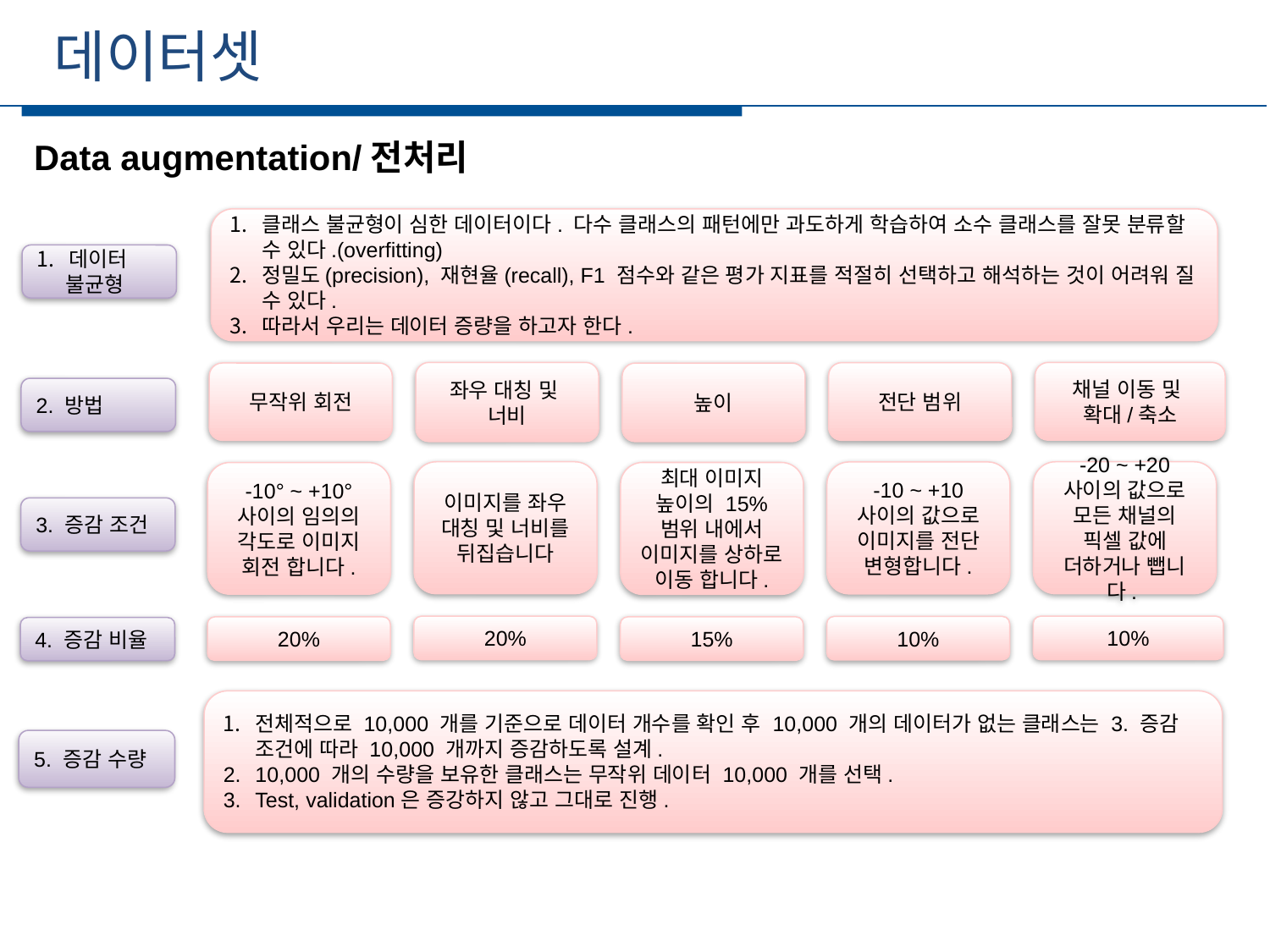

데이터셋
세부일정

Data augmentation/전처리

클래스 불균형이 심한 데이터이다. 다수 클래스의 패턴에만 과도하게 학습하여 소수 클래스를 잘못 분류할 수 있다.(overfitting)
정밀도(precision), 재현율(recall), F1 점수와 같은 평가 지표를 적절히 선택하고 해석하는 것이 어려워 질 수 있다.
따라서 우리는 데이터 증량을 하고자 한다.
데이터
    불균형
채널 이동 및
확대/축소
좌우 대칭 및
너비
전단 범위
높이
무작위 회전
2. 방법
-20 ~ +20 사이의 값으로 모든 채널의 픽셀 값에 더하거나 뺍니다.
이미지를 좌우 대칭 및 너비를 뒤집습니다
-10 ~ +10 사이의 값으로 이미지를 전단 변형합니다.
최대 이미지 높이의 15% 범위 내에서 이미지를 상하로 이동 합니다.
-10° ~ +10°
사이의 임의의 각도로 이미지 회전 합니다.
3. 증감 조건
10%
20%
10%
20%
15%
4. 증감 비율
전체적으로 10,000 개를 기준으로 데이터 개수를 확인 후 10,000 개의 데이터가 없는 클래스는 3. 증감 조건에 따라 10,000 개까지 증감하도록 설계.
10,000 개의 수량을 보유한 클래스는 무작위 데이터 10,000 개를 선택.
Test, validation은 증강하지 않고 그대로 진행.
5. 증감 수량